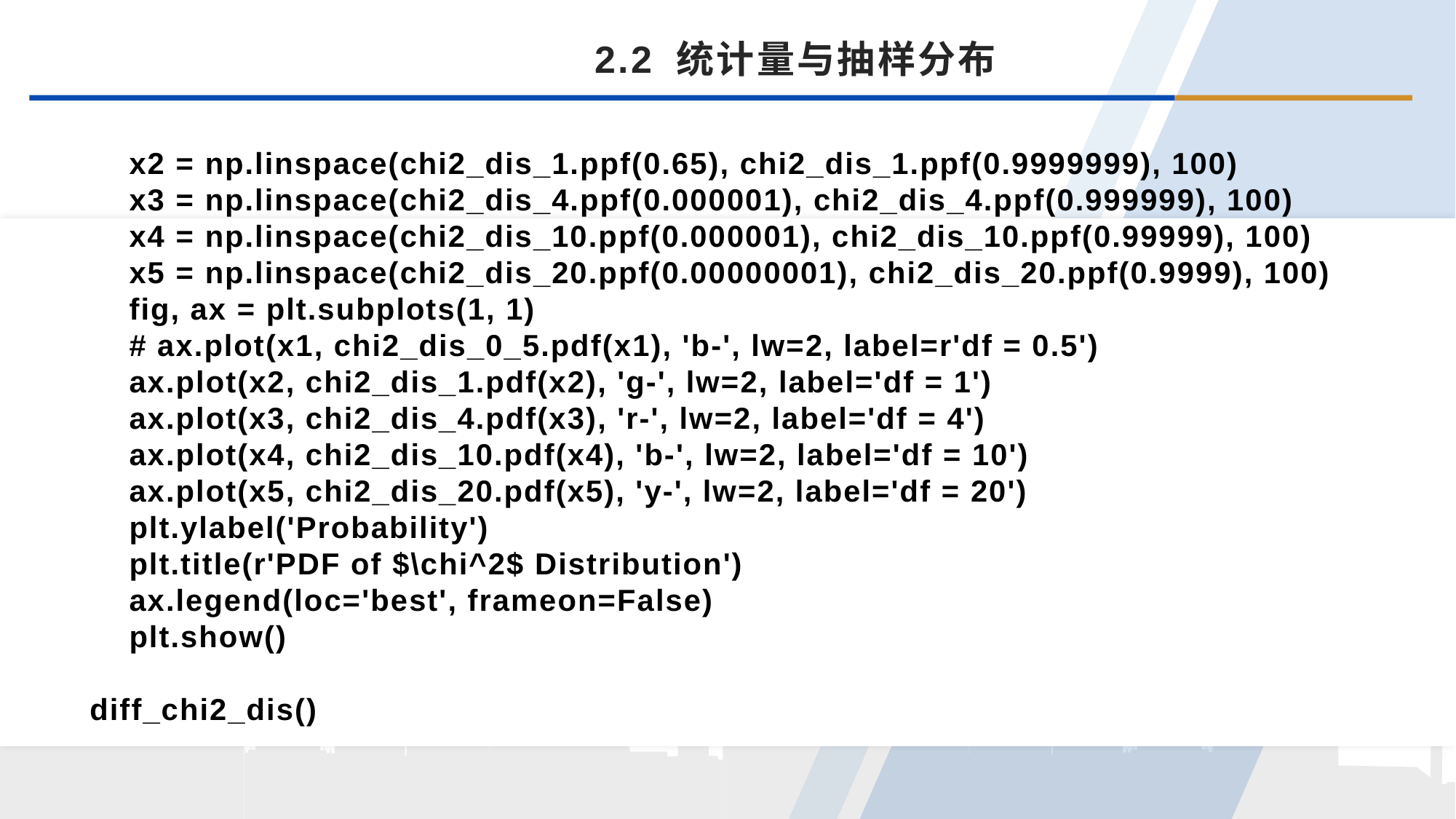

2.2 统计量与抽样分布
    x2 = np.linspace(chi2_dis_1.ppf(0.65), chi2_dis_1.ppf(0.9999999), 100)
    x3 = np.linspace(chi2_dis_4.ppf(0.000001), chi2_dis_4.ppf(0.999999), 100)
    x4 = np.linspace(chi2_dis_10.ppf(0.000001), chi2_dis_10.ppf(0.99999), 100)
    x5 = np.linspace(chi2_dis_20.ppf(0.00000001), chi2_dis_20.ppf(0.9999), 100)
    fig, ax = plt.subplots(1, 1)
    # ax.plot(x1, chi2_dis_0_5.pdf(x1), 'b-', lw=2, label=r'df = 0.5')
    ax.plot(x2, chi2_dis_1.pdf(x2), 'g-', lw=2, label='df = 1')
    ax.plot(x3, chi2_dis_4.pdf(x3), 'r-', lw=2, label='df = 4')
    ax.plot(x4, chi2_dis_10.pdf(x4), 'b-', lw=2, label='df = 10')
    ax.plot(x5, chi2_dis_20.pdf(x5), 'y-', lw=2, label='df = 20')
    plt.ylabel('Probability')
    plt.title(r'PDF of $\chi^2$ Distribution')
    ax.legend(loc='best', frameon=False)
    plt.show()

diff_chi2_dis()